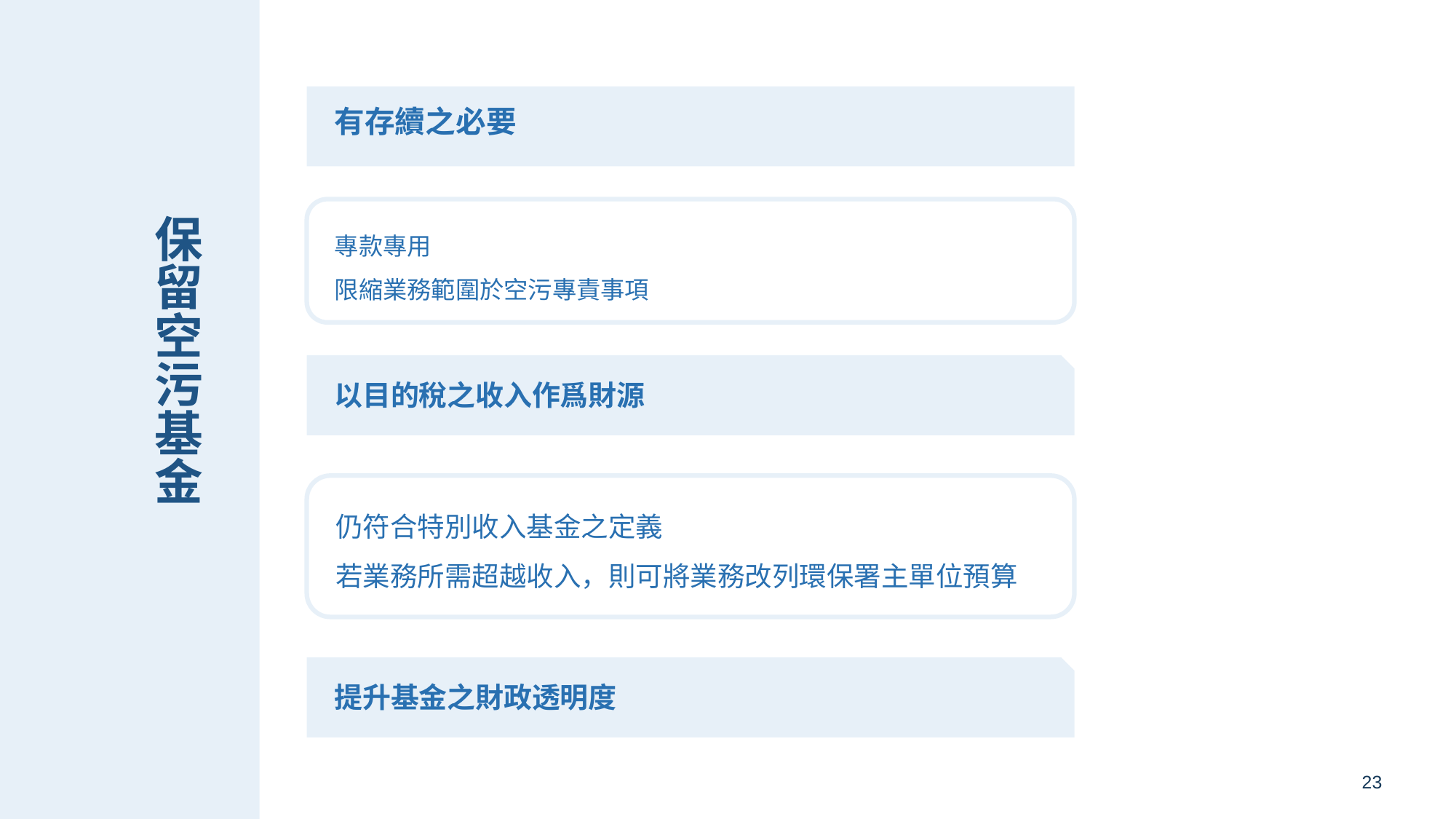

有存續之必要
專款專用
限縮業務範圍於空污專責事項
保留空污基金
以目的稅之收入作爲財源
仍符合特別收入基金之定義
若業務所需超越收入，則可將業務改列環保署主單位預算
提升基金之財政透明度